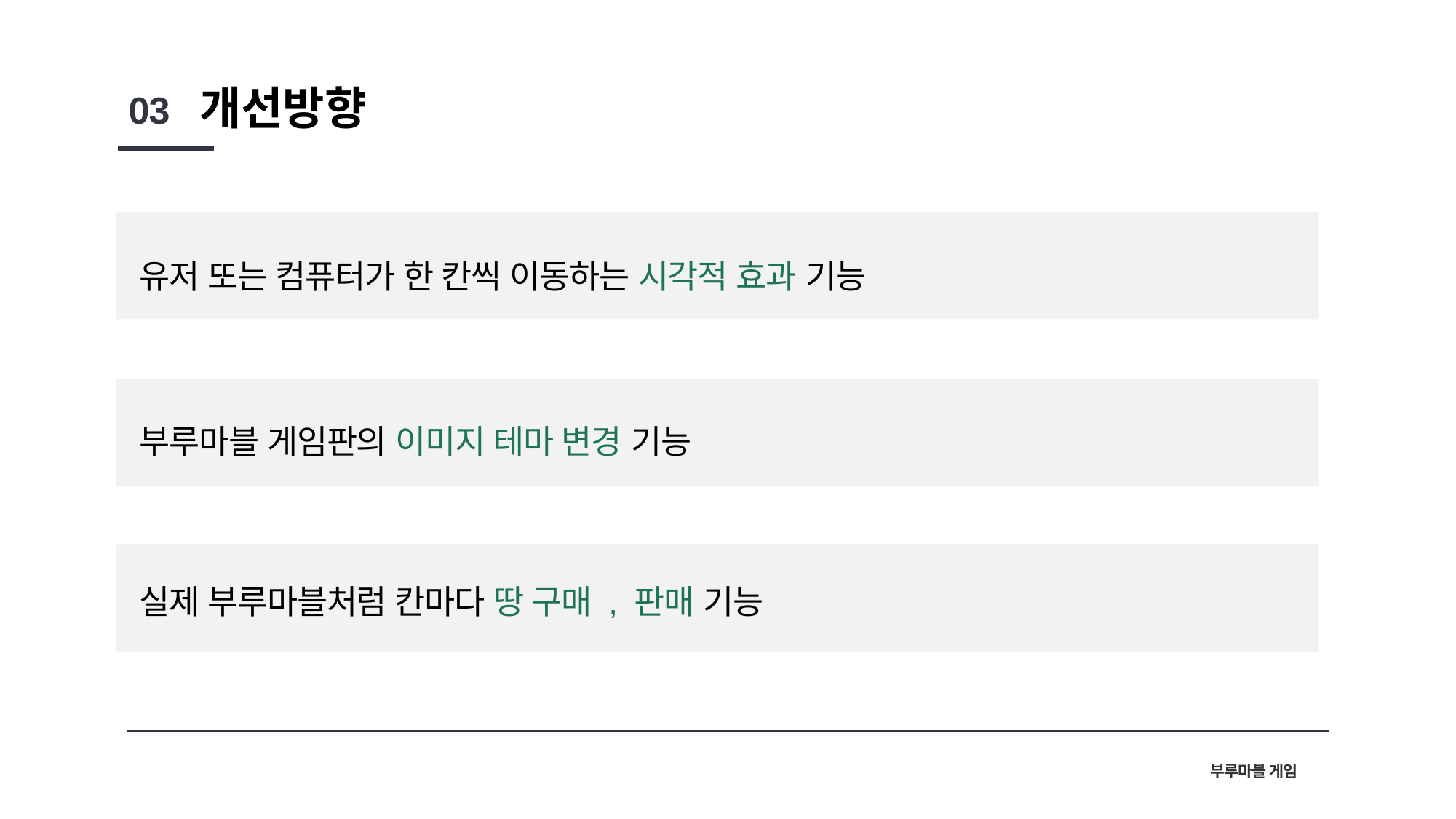

개선방향
03

유저 또는 컴퓨터가 한 칸씩 이동하는 시각적 효과 기능

부루마블 게임판의 이미지 테마 변경 기능

실제 부루마블처럼 칸마다 땅 구매 , 판매 기능
부루마블 게임